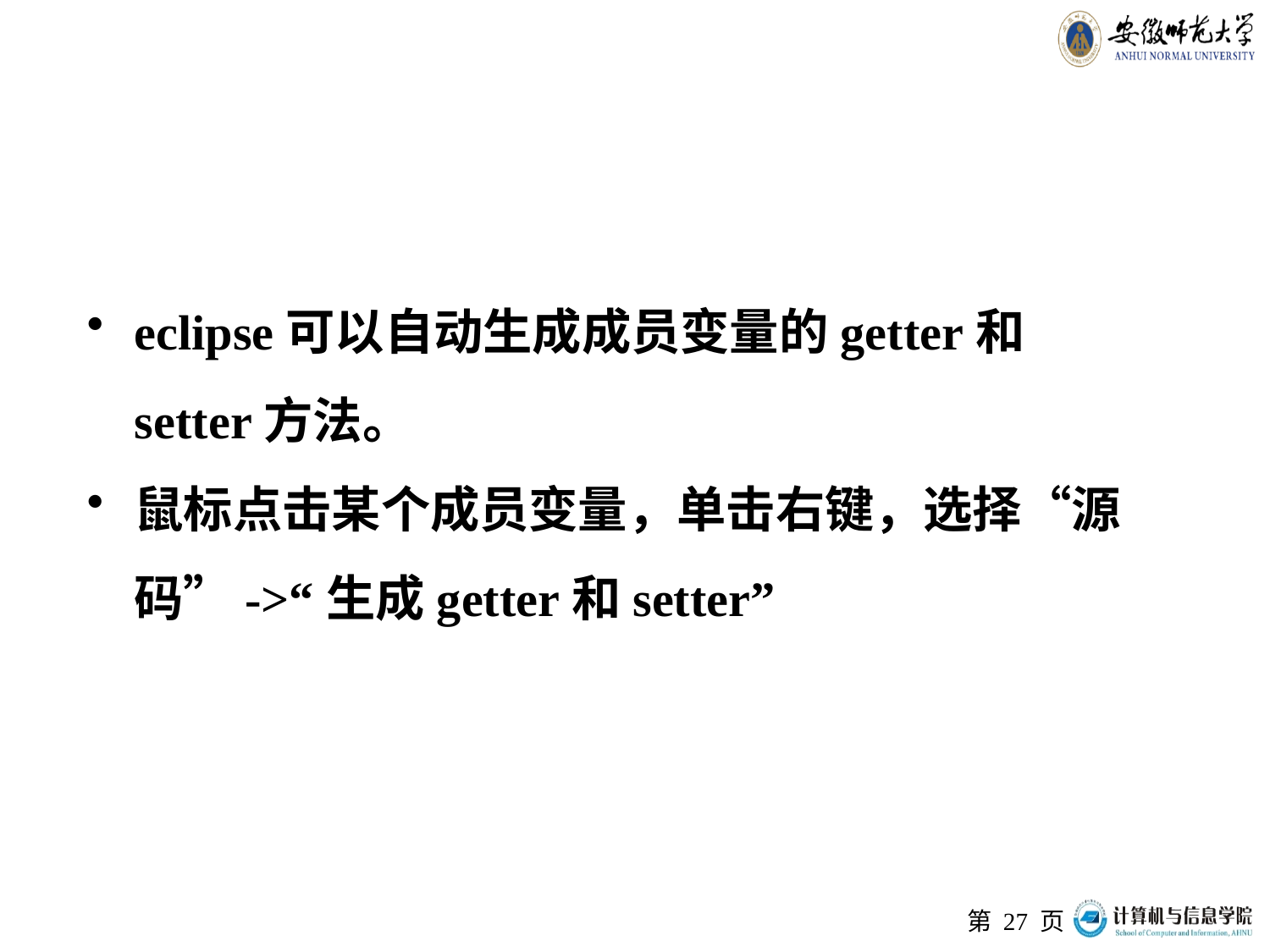

#
eclipse可以自动生成成员变量的getter和setter方法。
鼠标点击某个成员变量，单击右键，选择“源码”->“生成getter和setter”
第 27 页